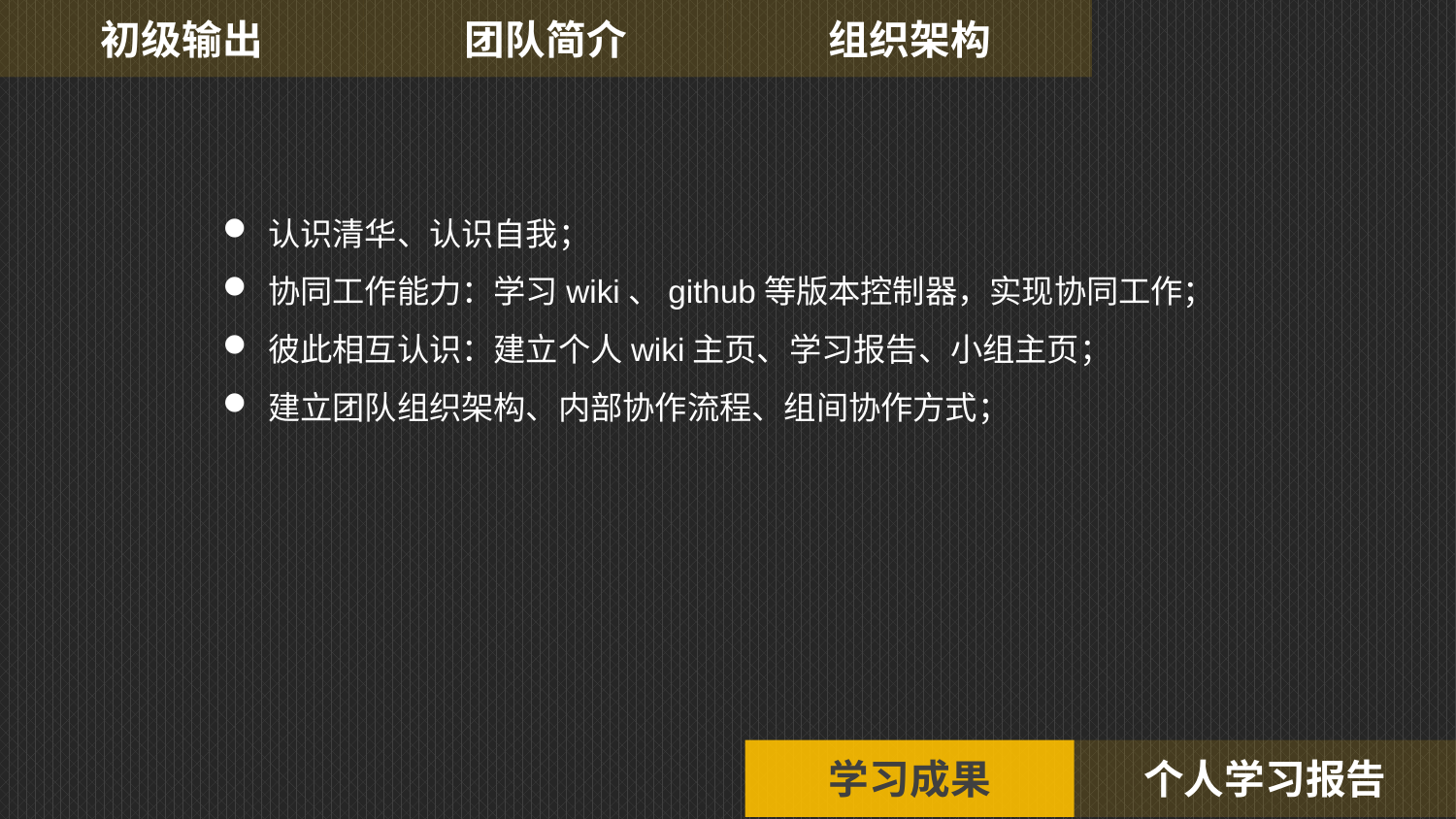

初级输出
组织架构
团队简介
认识清华、认识自我；
协同工作能力：学习wiki、github等版本控制器，实现协同工作；
彼此相互认识：建立个人wiki主页、学习报告、小组主页；
建立团队组织架构、内部协作流程、组间协作方式；
学习成果
个人学习报告